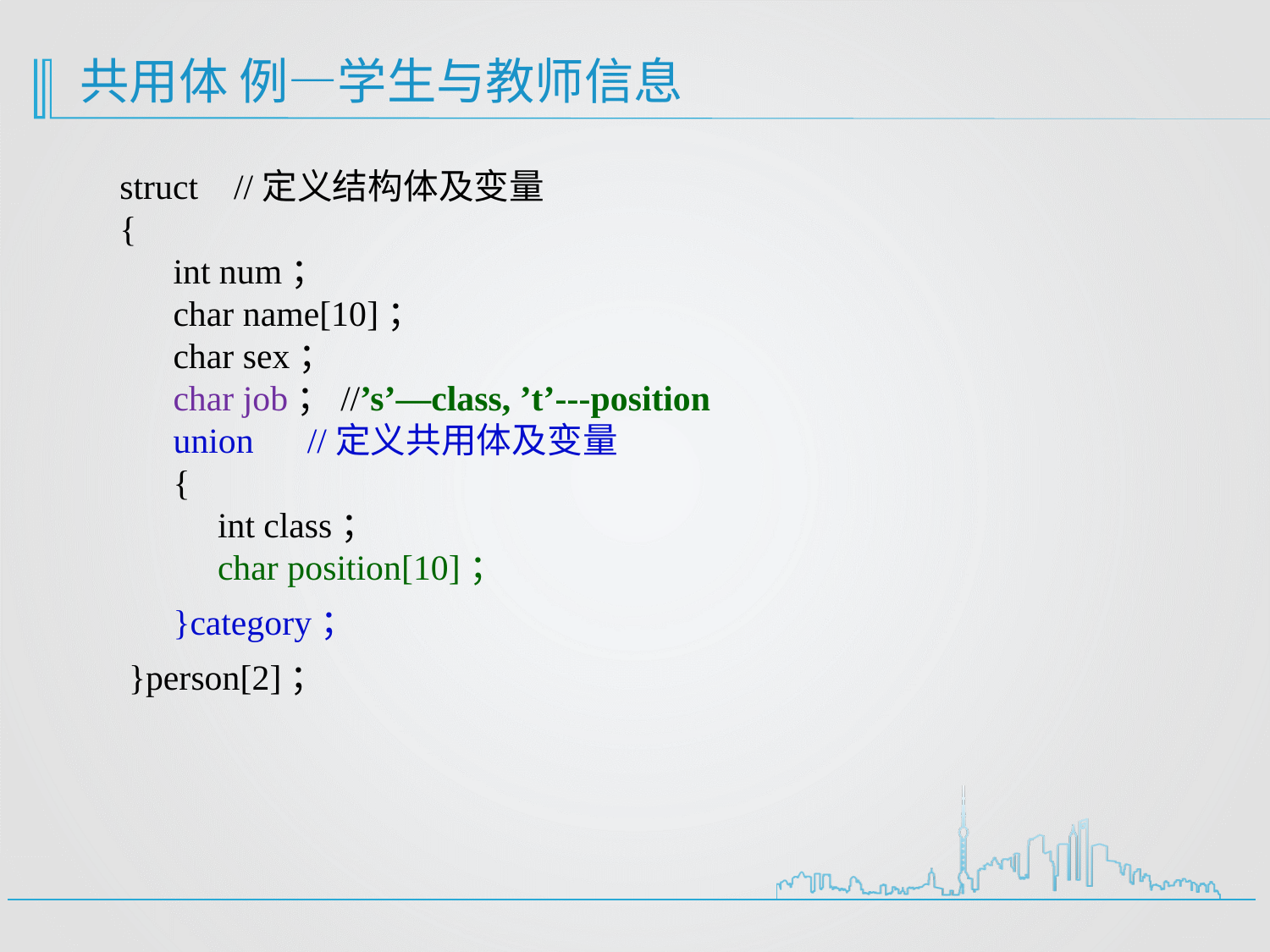

# 共用体 例—学生与教师信息
struct    //定义结构体及变量
{
      int num；
      char name[10]；
      char sex；
      char job；//’s’—class, ’t’---position
      union      //定义共用体及变量
      {
           int class；
           char position[10]；
      }category；
 }person[2]；